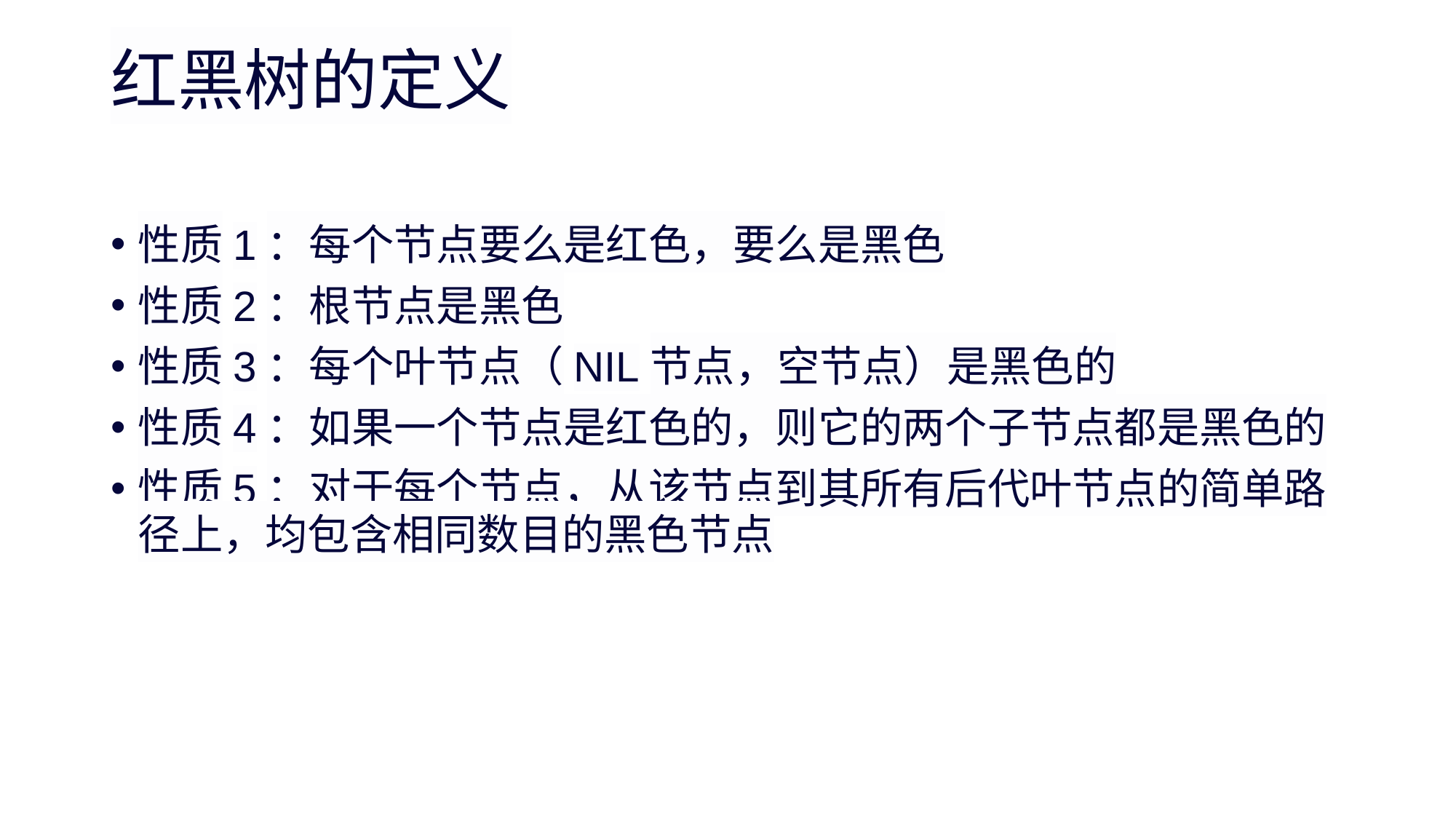

# 红黑树的定义
性质1：每个节点要么是红色，要么是黑色
性质2：根节点是黑色
性质3：每个叶节点（NIL节点，空节点）是黑色的
性质4：如果一个节点是红色的，则它的两个子节点都是黑色的
性质5：对于每个节点，从该节点到其所有后代叶节点的简单路径上，均包含相同数目的黑色节点